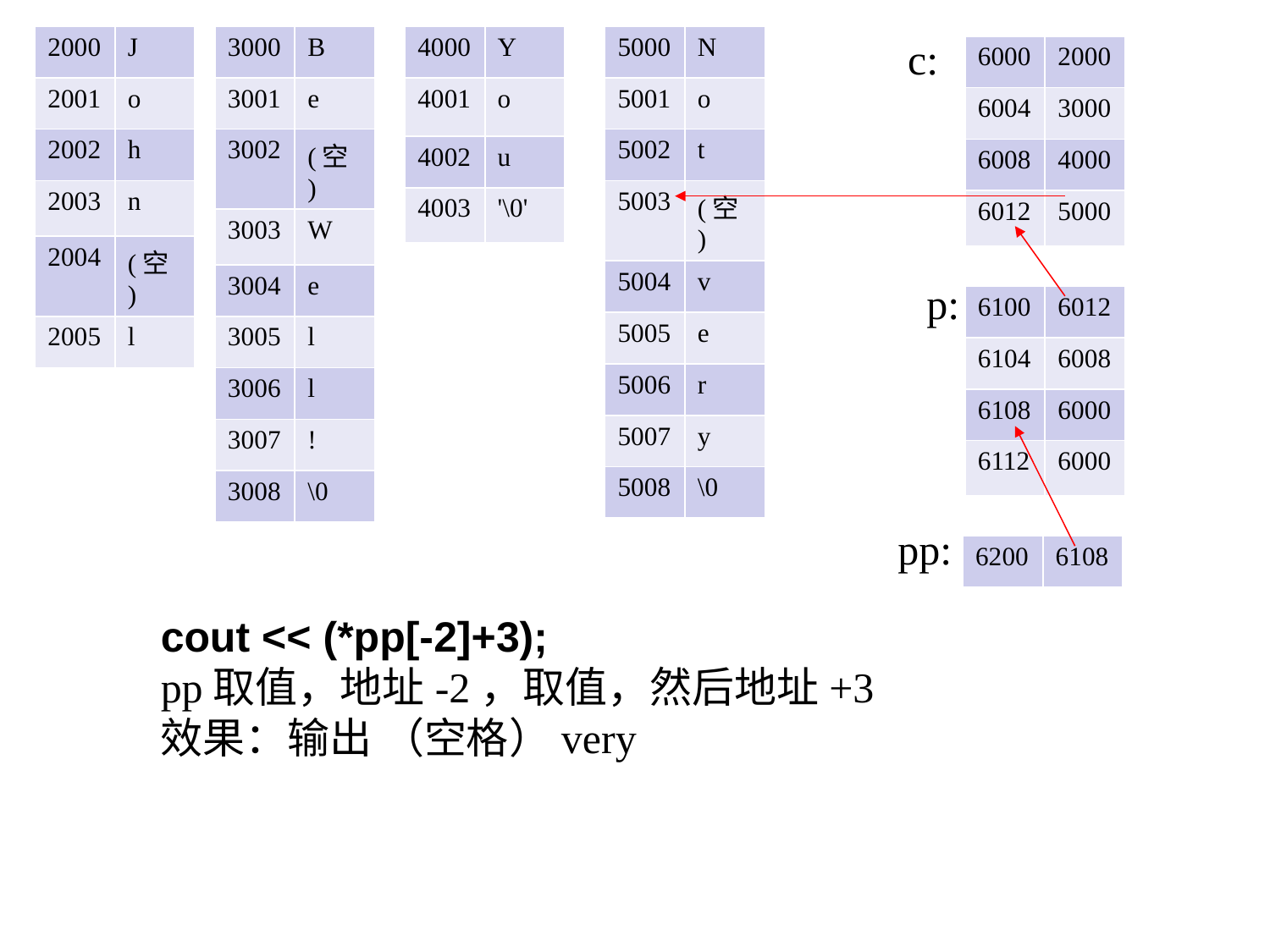

| 2000 | J |
| --- | --- |
| 2001 | o |
| 2002 | h |
| 2003 | n |
| 2004 | (空) |
| 2005 | l |
| 3000 | B |
| --- | --- |
| 3001 | e |
| 3002 | (空) |
| 3003 | W |
| 3004 | e |
| 3005 | l |
| 3006 | l |
| 3007 | ! |
| 3008 | \0 |
| 4000 | Y |
| --- | --- |
| 4001 | o |
| 4002 | u |
| 4003 | '\0' |
| 5000 | N |
| --- | --- |
| 5001 | o |
| 5002 | t |
| 5003 | (空) |
| 5004 | v |
| 5005 | e |
| 5006 | r |
| 5007 | y |
| 5008 | \0 |
c:
| 6000 | 2000 |
| --- | --- |
| 6004 | 3000 |
| 6008 | 4000 |
| 6012 | 5000 |
p:
| 6100 | 6012 |
| --- | --- |
| 6104 | 6008 |
| 6108 | 6000 |
| 6112 | 6000 |
pp:
| 6200 | 6108 |
| --- | --- |
cout << (*pp[-2]+3);
pp取值，地址-2，取值，然后地址+3
效果：输出 （空格）very